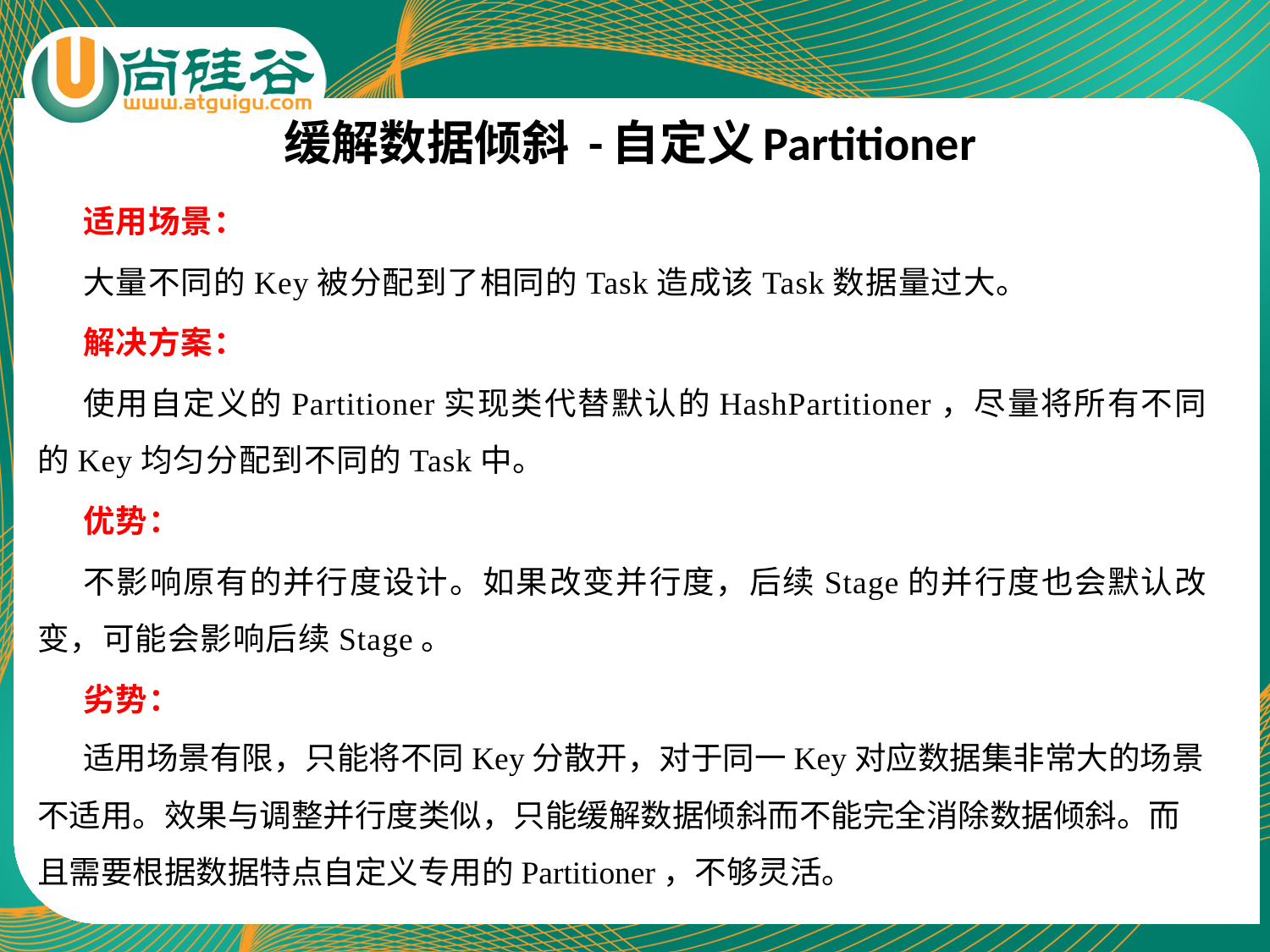

# 缓解数据倾斜 -自定义Partitioner
适用场景：
大量不同的Key被分配到了相同的Task造成该Task数据量过大。
解决方案：
使用自定义的Partitioner实现类代替默认的HashPartitioner，尽量将所有不同的Key均匀分配到不同的Task中。
优势：
不影响原有的并行度设计。如果改变并行度，后续Stage的并行度也会默认改变，可能会影响后续Stage。
劣势：
适用场景有限，只能将不同Key分散开，对于同一Key对应数据集非常大的场景不适用。效果与调整并行度类似，只能缓解数据倾斜而不能完全消除数据倾斜。而且需要根据数据特点自定义专用的Partitioner，不够灵活。